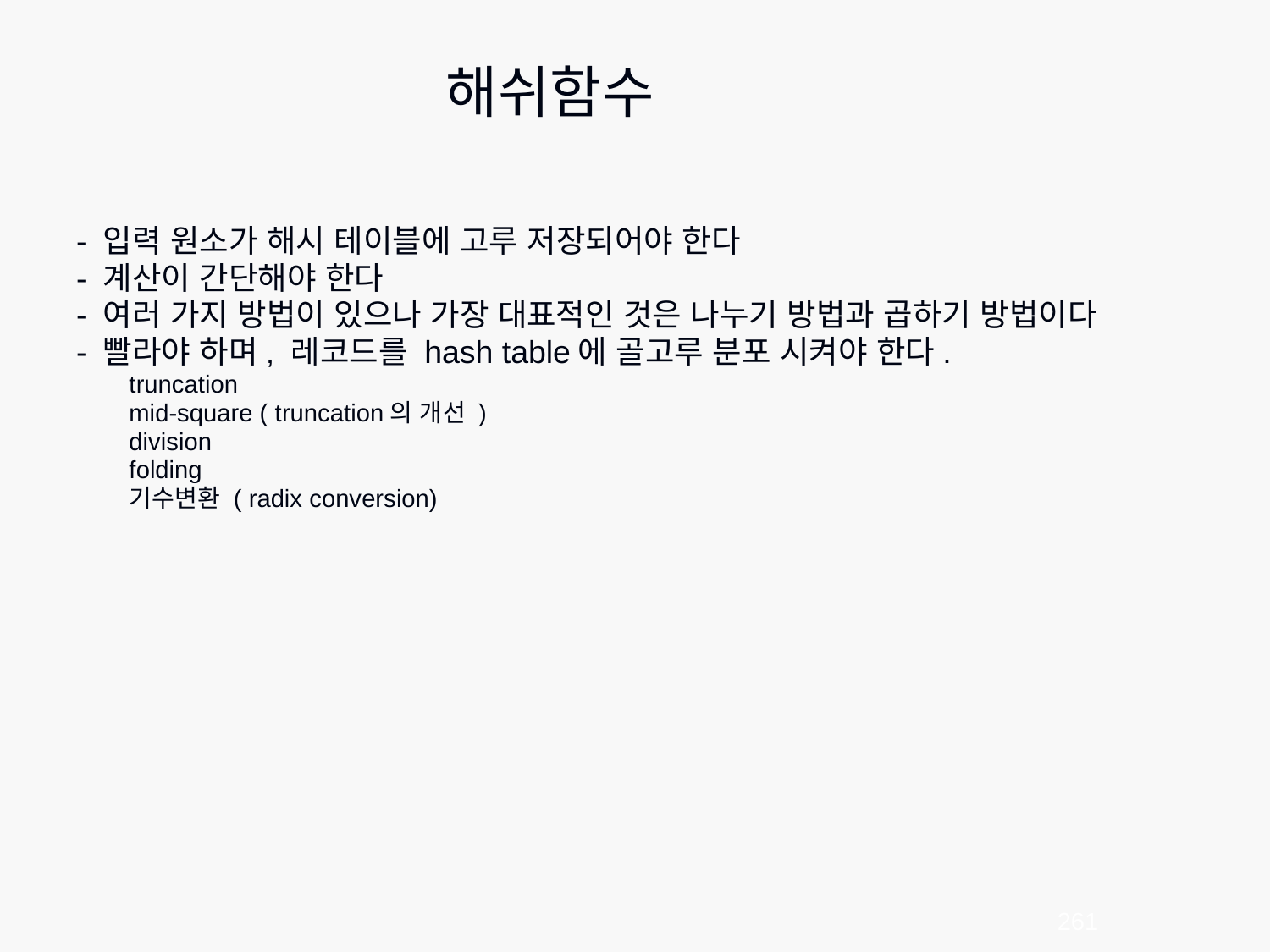

해쉬함수
- 입력 원소가 해시 테이블에 고루 저장되어야 한다
- 계산이 간단해야 한다
- 여러 가지 방법이 있으나 가장 대표적인 것은 나누기 방법과 곱하기 방법이다
- 빨라야 하며, 레코드를 hash table에 골고루 분포 시켜야 한다.
truncation
mid-square ( truncation의 개선 )
division
folding
기수변환 ( radix conversion)

261